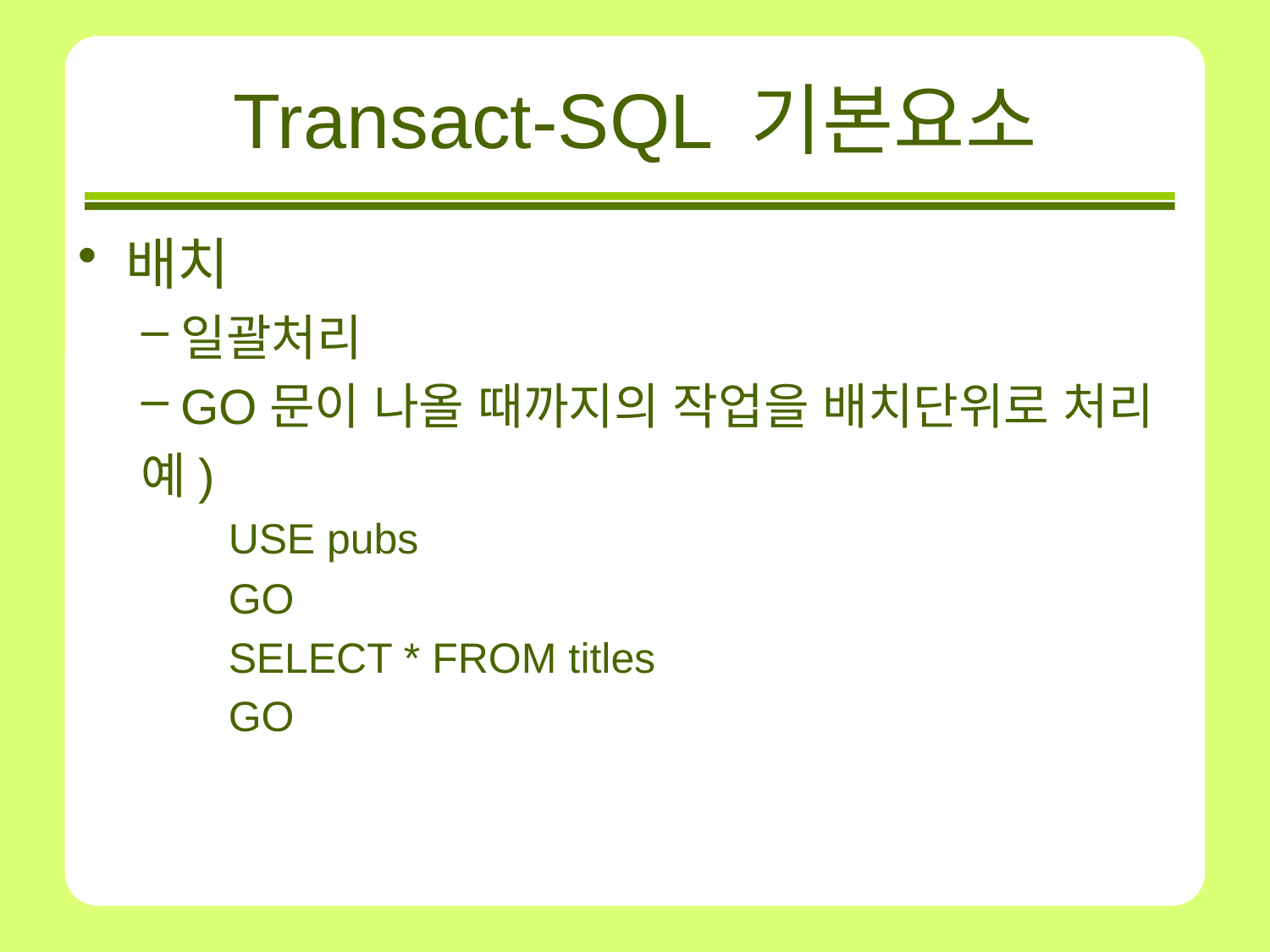

# Transact-SQL 기본요소
배치
일괄처리
GO문이 나올 때까지의 작업을 배치단위로 처리
예)
  USE pubs
  GO
  SELECT * FROM titles
  GO